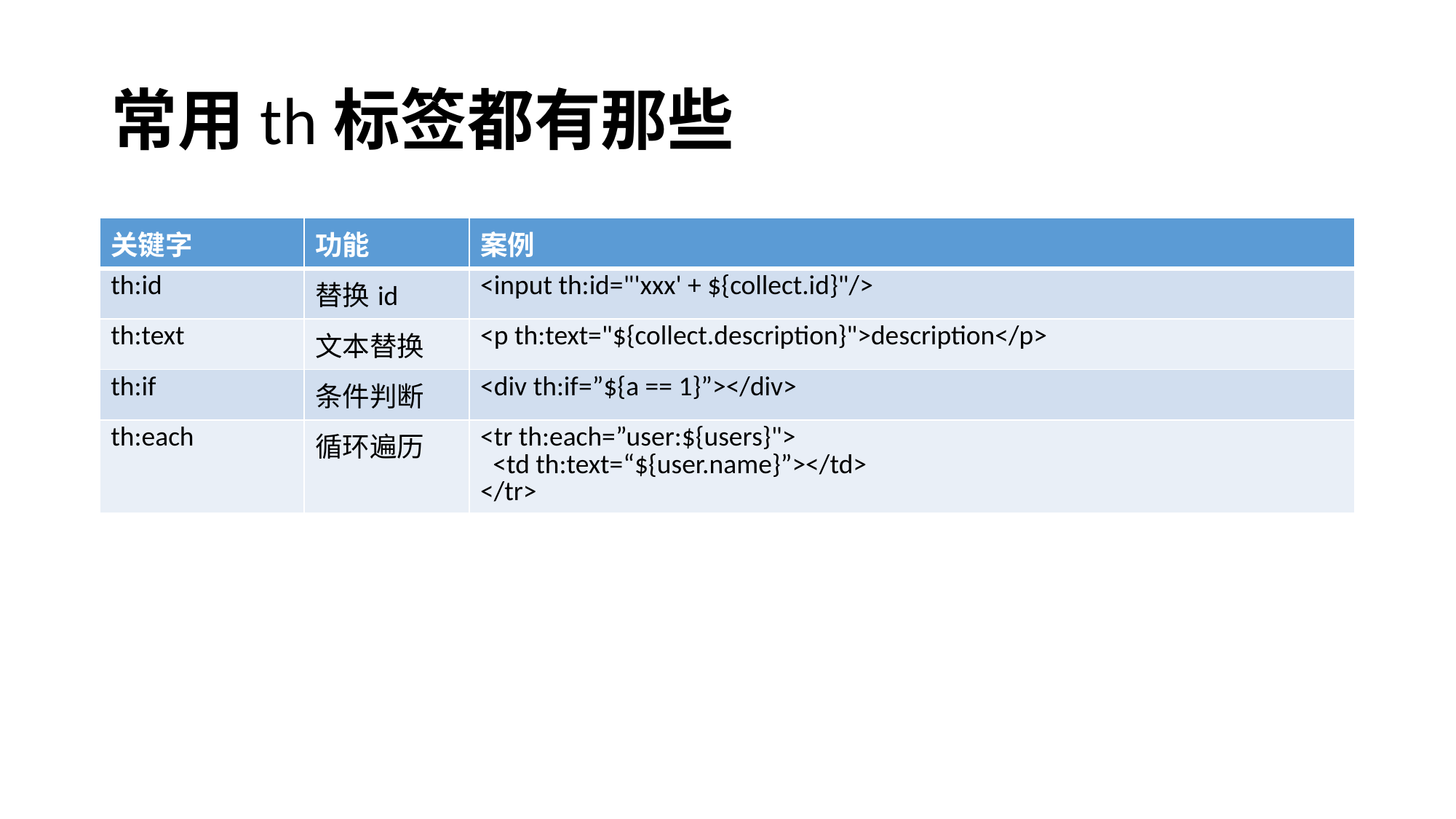

# 常用th标签都有那些
| 关键字 | 功能 | 案例 |
| --- | --- | --- |
| th:id | 替换id | <input th:id="'xxx' + ${collect.id}"/> |
| th:text | 文本替换 | <p th:text="${collect.description}">description</p> |
| th:if | 条件判断 | <div th:if=”${a == 1}”></div> |
| th:each | 循环遍历 | <tr th:each=”user:${users}"> <td th:text=“${user.name}”></td> </tr> |